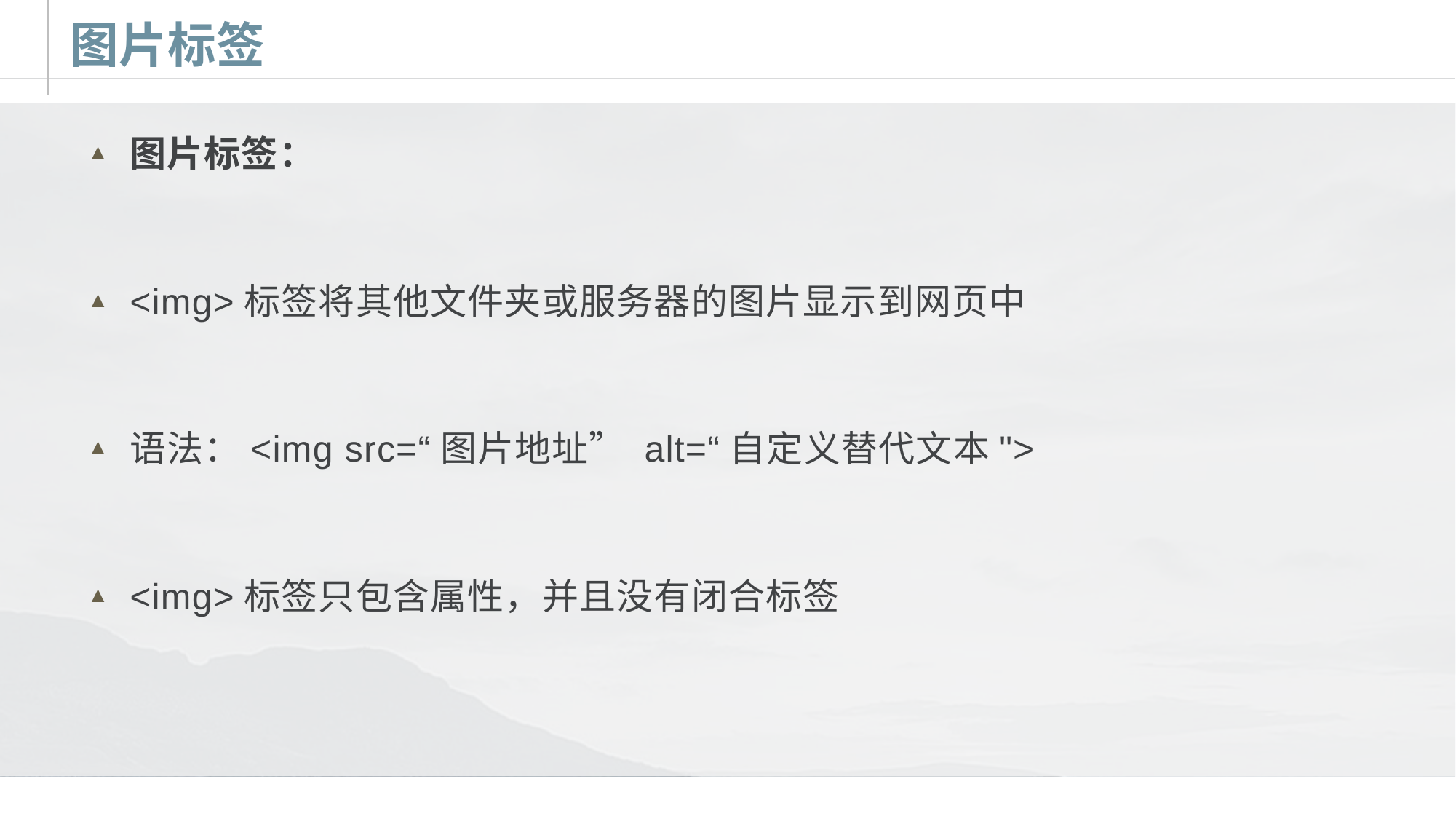

# 图片标签
图片标签：

<img>标签将其他文件夹或服务器的图片显示到网页中

语法：<img src=“图片地址” alt=“自定义替代文本">

<img>标签只包含属性，并且没有闭合标签